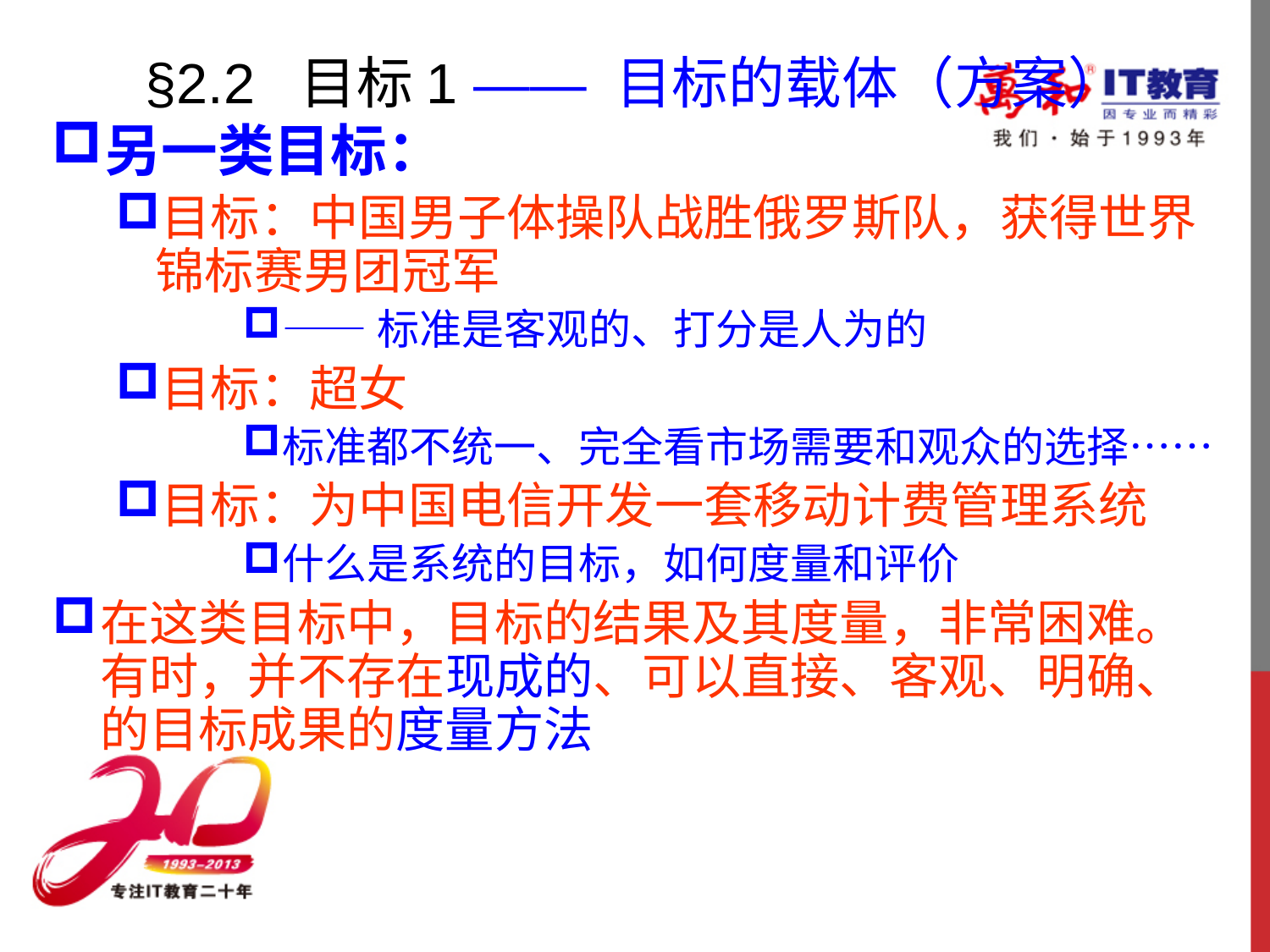

# §2.2  目标1 —— 目标的载体（方案）
另一类目标：
目标：中国男子体操队战胜俄罗斯队，获得世界锦标赛男团冠军
——标准是客观的、打分是人为的
目标：超女
标准都不统一、完全看市场需要和观众的选择……
目标：为中国电信开发一套移动计费管理系统
什么是系统的目标，如何度量和评价
在这类目标中，目标的结果及其度量，非常困难。有时，并不存在现成的、可以直接、客观、明确、的目标成果的度量方法